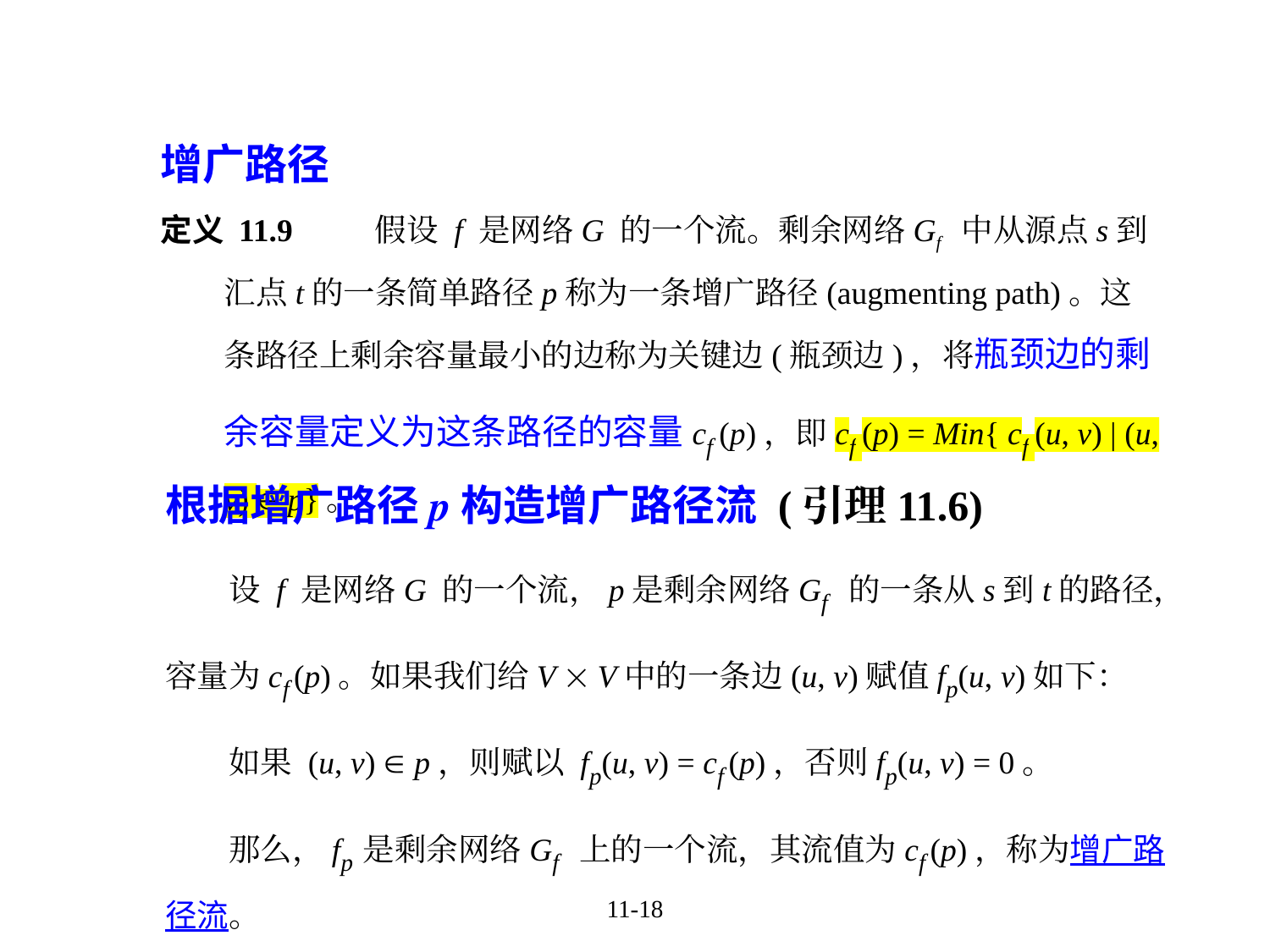

增广路径
定义 11.9	  假设 f 是网络G 的一个流。剩余网络Gf  中从源点s到汇点t的一条简单路径p称为一条增广路径(augmenting path)。这条路径上剩余容量最小的边称为关键边(瓶颈边)，将瓶颈边的剩余容量定义为这条路径的容量cf (p)，即cf (p) = Min{ cf (u, v) | (u, v) ∈ p}。
根据增广路径p构造增广路径流 (引理11.6)
设 f 是网络G 的一个流，p是剩余网络Gf  的一条从s到t的路径，容量为cf (p)。如果我们给V × V中的一条边(u, v)赋值fp(u, v)如下：
如果 (u, v) ∈ p，则赋以 fp(u, v) = cf (p)，否则fp(u, v) = 0。
那么，fp是剩余网络Gf  上的一个流，其流值为cf (p)，称为增广路径流。
证明容易，略去。
11-18